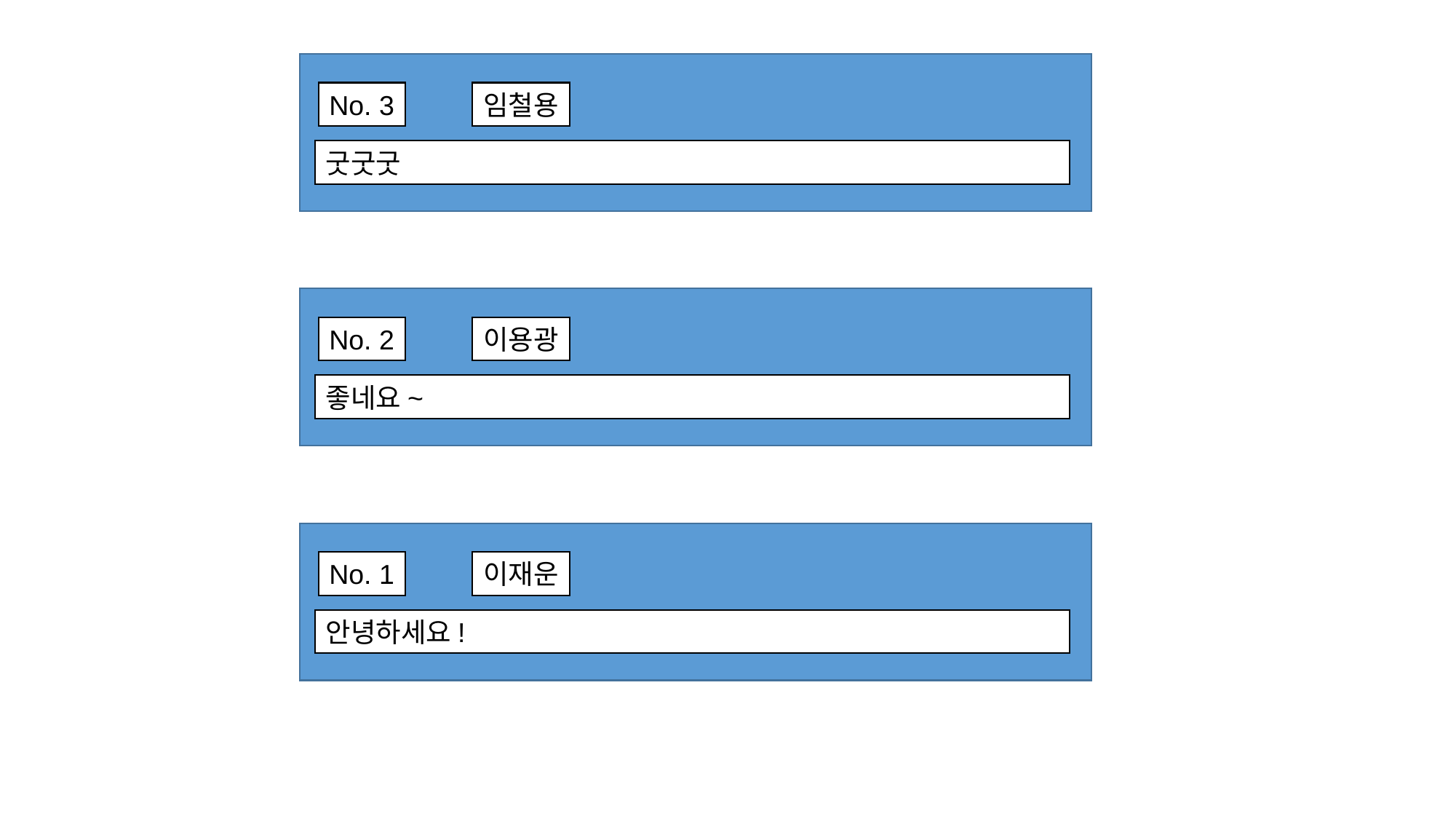

No. 3
임철용
굿굿굿

No. 2
이용광
좋네요~

No. 1
이재운
안녕하세요!